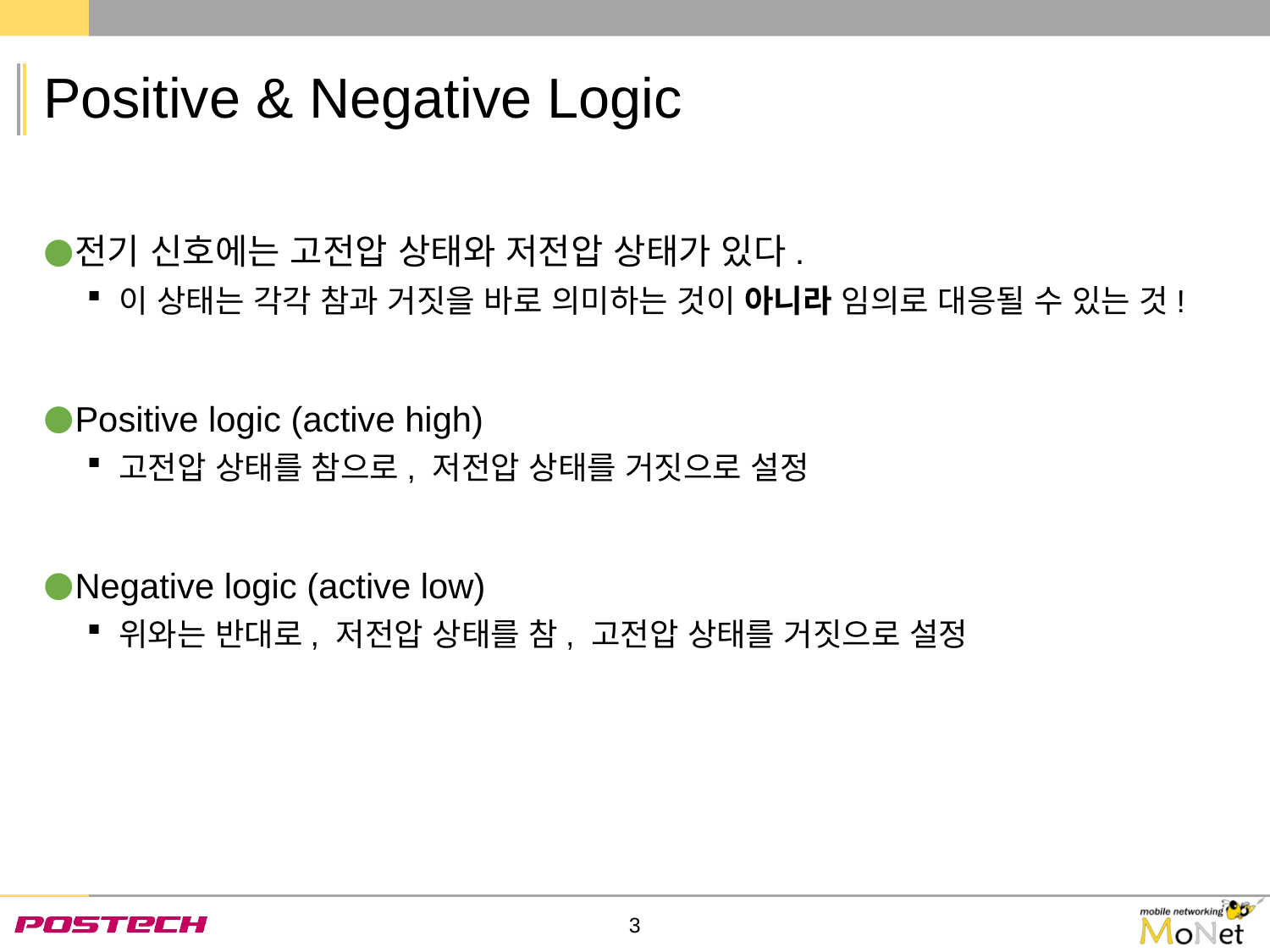

# Positive & Negative Logic

전기 신호에는 고전압 상태와 저전압 상태가 있다.
이 상태는 각각 참과 거짓을 바로 의미하는 것이 아니라 임의로 대응될 수 있는 것!

Positive logic (active high)
고전압 상태를 참으로, 저전압 상태를 거짓으로 설정

Negative logic (active low)
위와는 반대로, 저전압 상태를 참, 고전압 상태를 거짓으로 설정